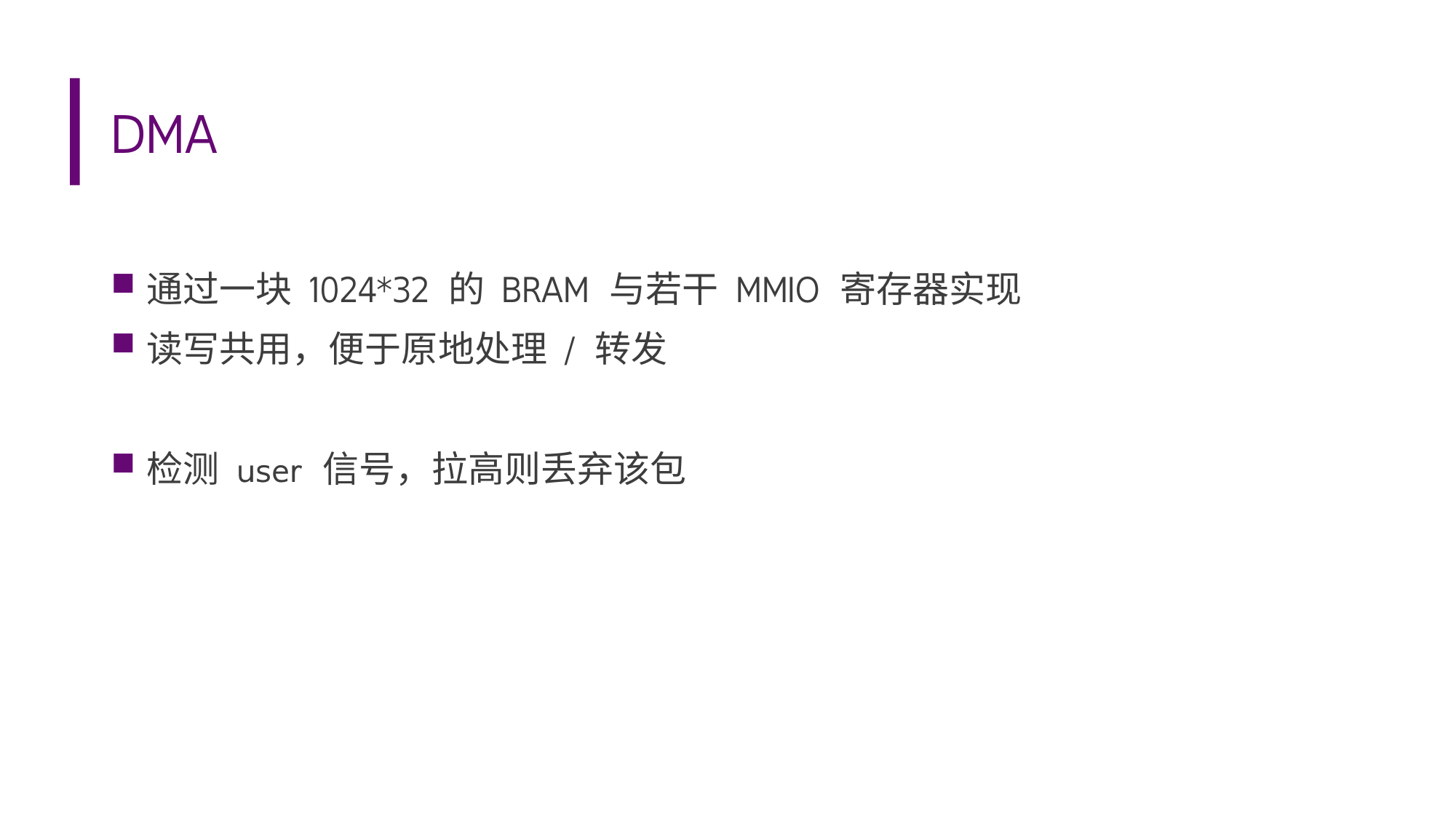

# DMA
通过一块 1024*32 的 BRAM 与若干 MMIO 寄存器实现
读写共用，便于原地处理 / 转发

检测 user 信号，拉高则丢弃该包